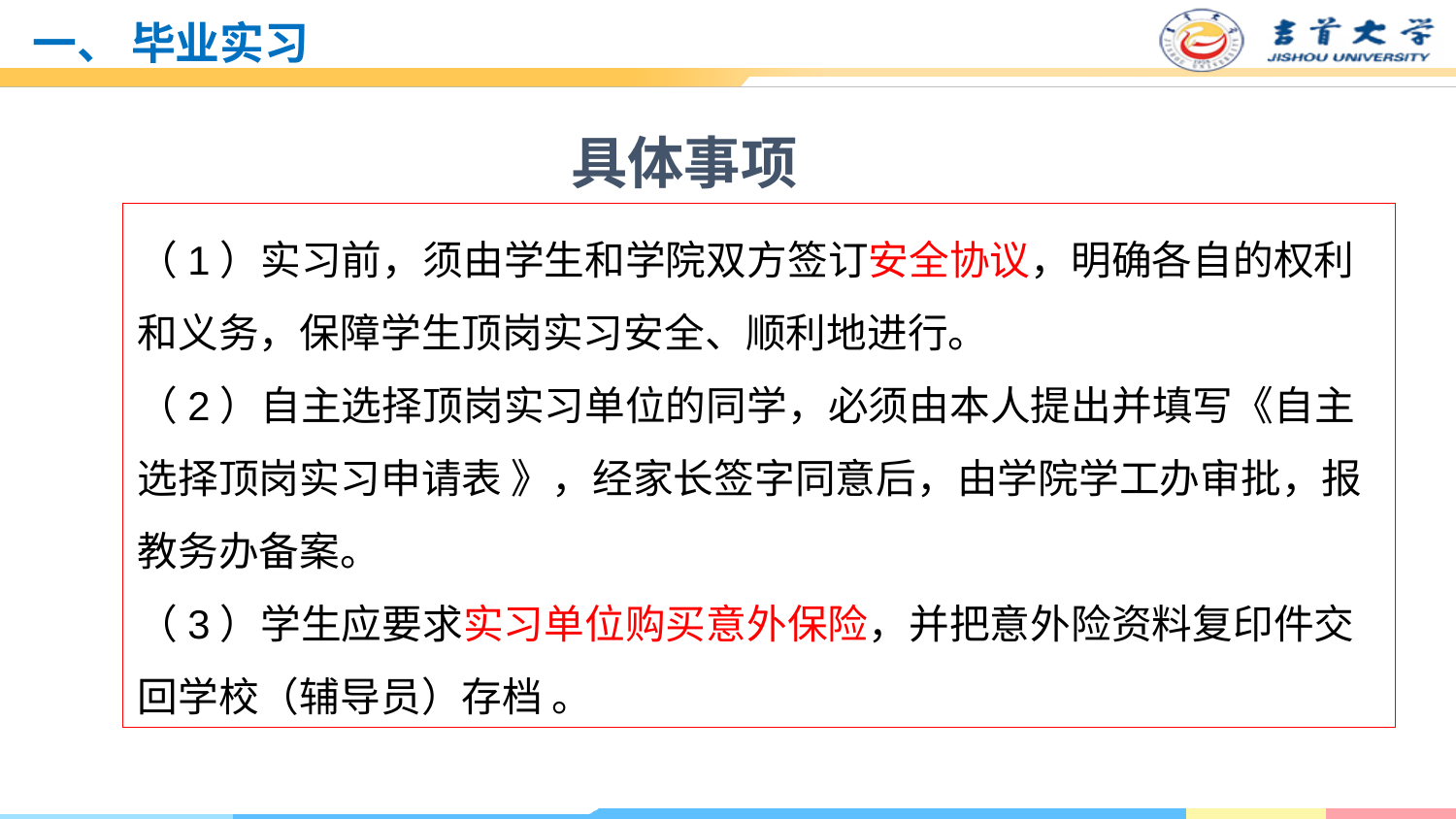

# 一、 毕业实习
具体事项
（1）实习前，须由学生和学院双方签订安全协议，明确各自的权利和义务，保障学生顶岗实习安全、顺利地进行。
（2）自主选择顶岗实习单位的同学，必须由本人提出并填写《自主选择顶岗实习申请表 》，经家长签字同意后，由学院学工办审批，报教务办备案。
（3）学生应要求实习单位购买意外保险，并把意外险资料复印件交回学校（辅导员）存档 。